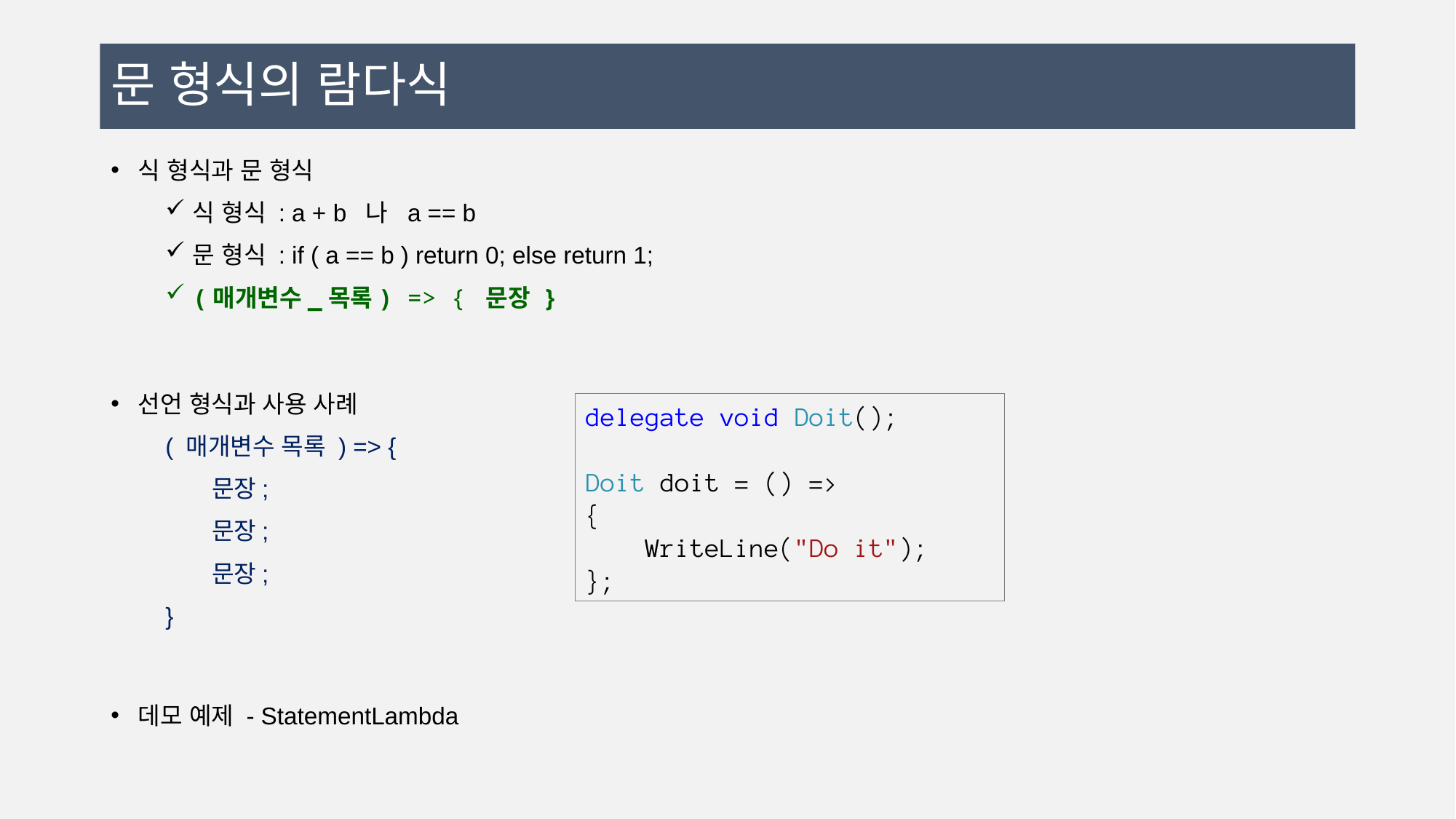

# 문 형식의 람다식
식 형식과 문 형식
식 형식 : a + b  나  a == b
문 형식 : if ( a == b ) return 0; else return 1;
(매개변수_목록) => { 문장 }

선언 형식과 사용 사례
( 매개변수 목록 ) => {
      문장;
      문장;
      문장;
}

데모 예제 - StatementLambda
delegate void Doit();

Doit doit = () =>
{
    WriteLine("Do it");
};